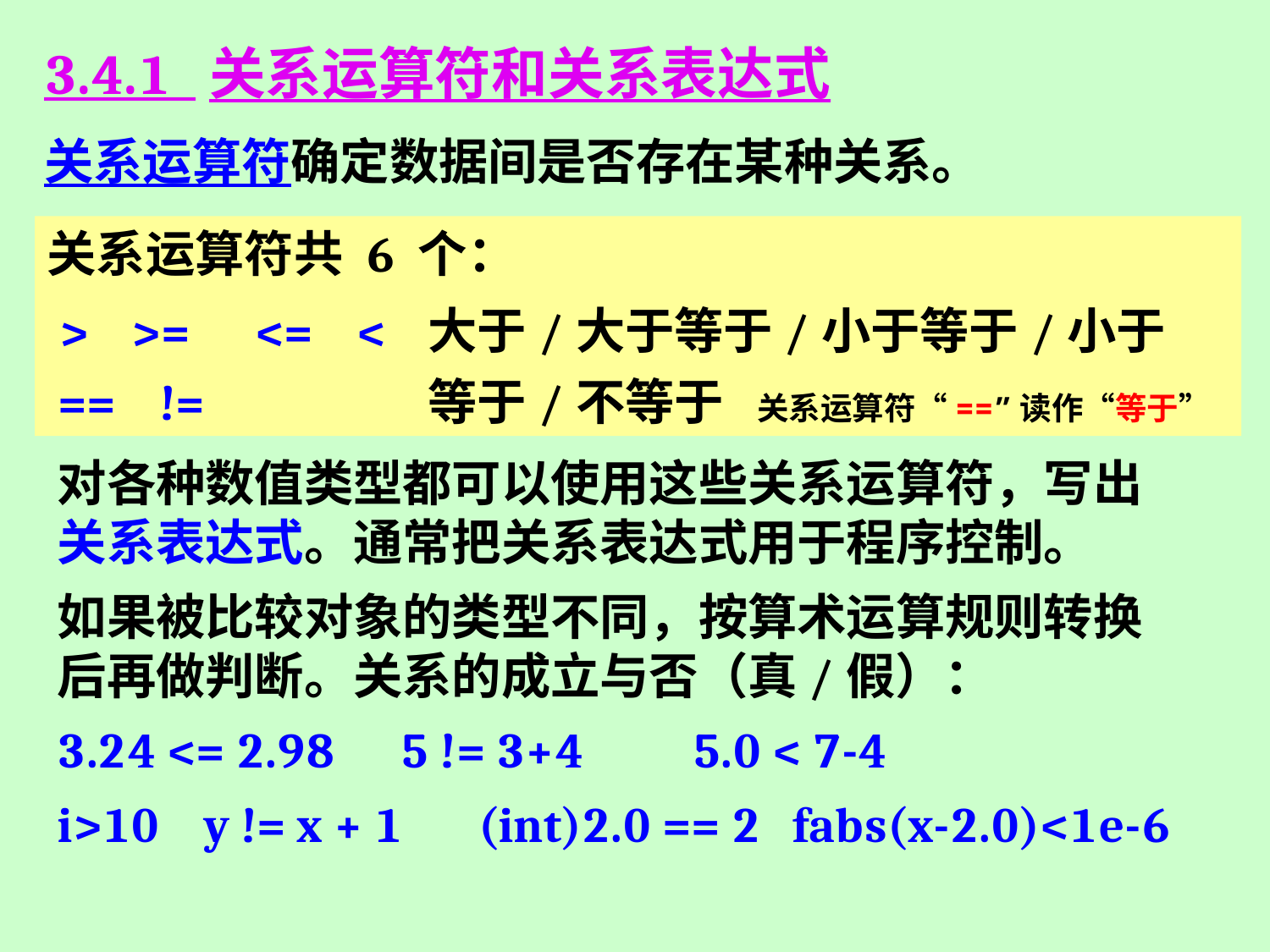

3.4.1  关系运算符和关系表达式
关系运算符确定数据间是否存在某种关系。
关系运算符共 6 个：
 >    >=      <=    < 	大于/大于等于/小于等于/小于
 ==    !=		等于/不等于   关系运算符“==”读作“等于”
对各种数值类型都可以使用这些关系运算符，写出关系表达式。通常把关系表达式用于程序控制。
如果被比较对象的类型不同，按算术运算规则转换后再做判断。关系的成立与否（真/假）：
3.24 <= 2.98      5 != 3+4          5.0 < 7-4
i>10    y != x + 1       (int)2.0 == 2   fabs(x-2.0)<1e-6
50